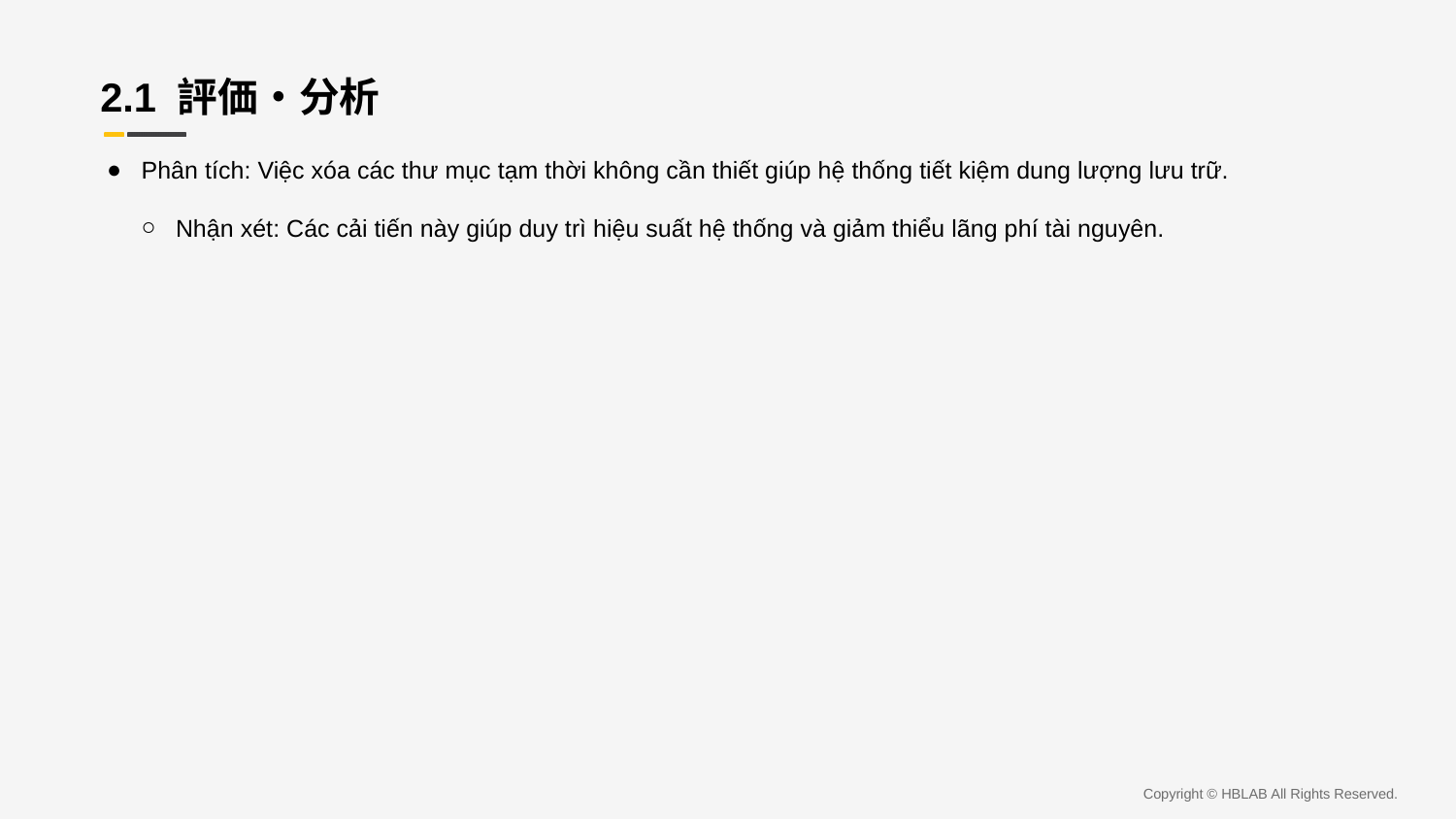

2.1 評価・分析
Phân tích: Việc xóa các thư mục tạm thời không cần thiết giúp hệ thống tiết kiệm dung lượng lưu trữ.
Nhận xét: Các cải tiến này giúp duy trì hiệu suất hệ thống và giảm thiểu lãng phí tài nguyên.